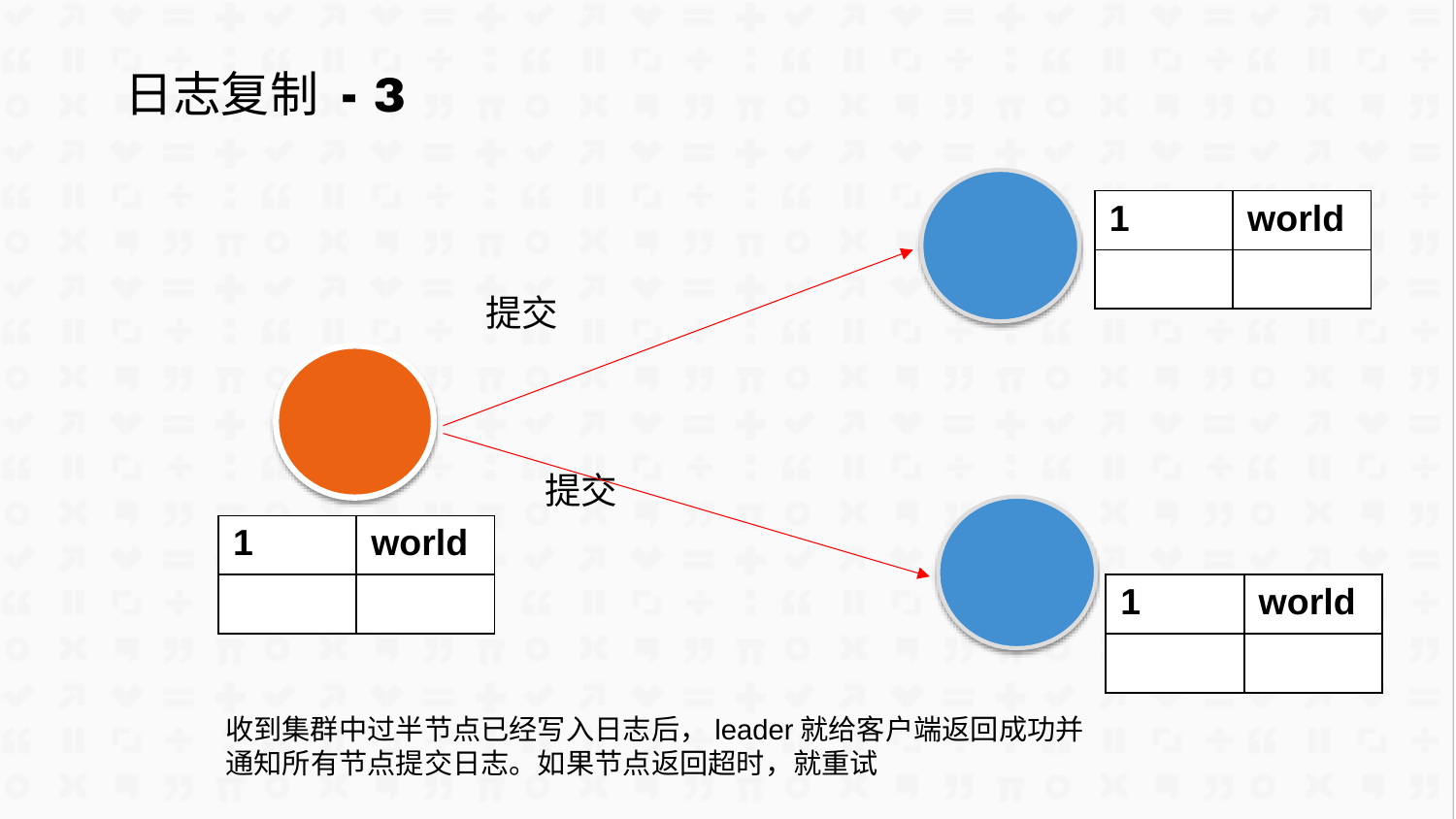

# 日志复制 - 3

| 1 | world |
| --- | --- |
|  |  |
提交

提交

| 1 | world |
| --- | --- |
|  |  |
| 1 | world |
| --- | --- |
|  |  |
收到集群中过半节点已经写入日志后，leader就给客户端返回成功并通知所有节点提交日志。如果节点返回超时，就重试